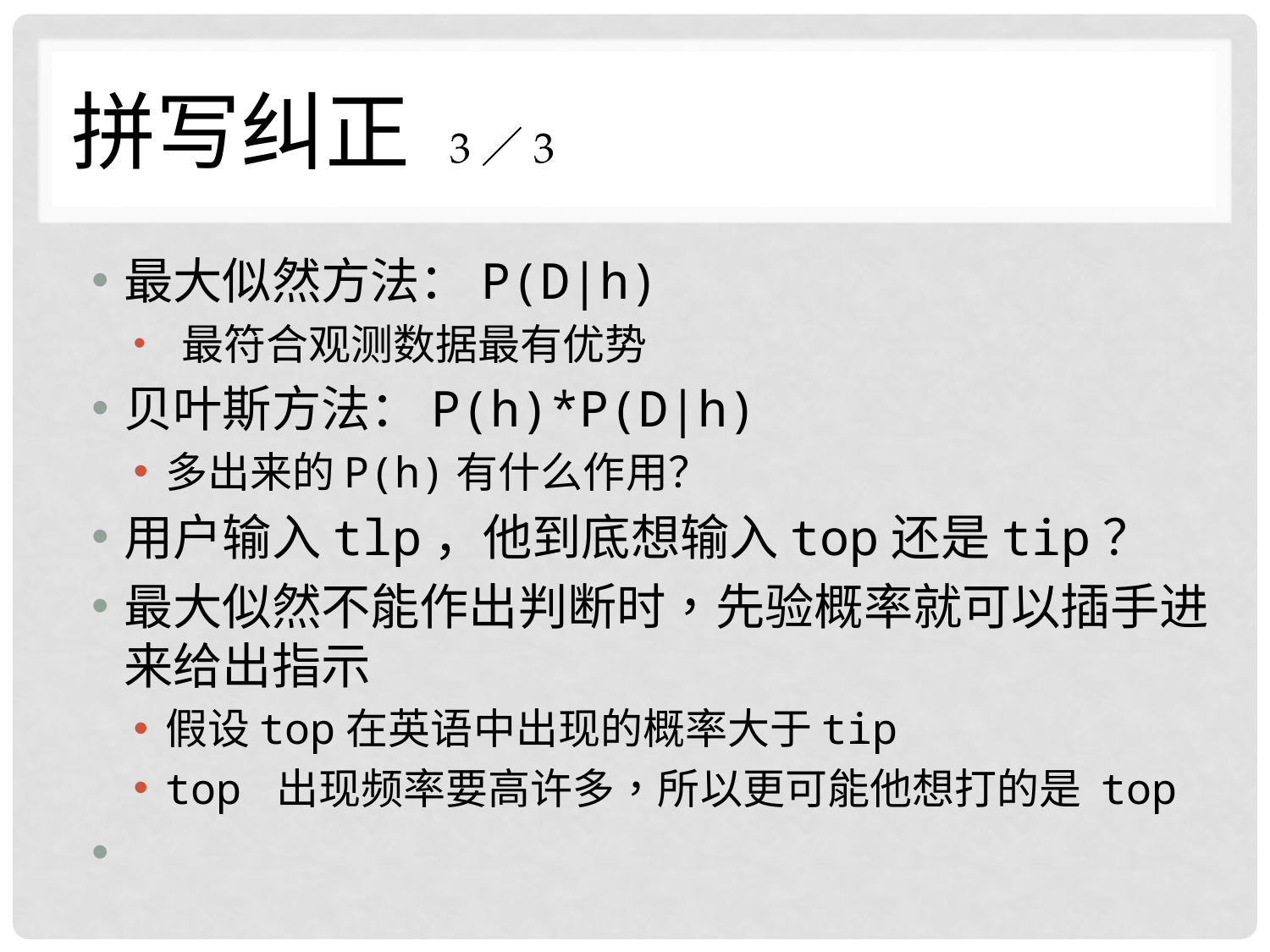

# 拼写纠正 3／3
最大似然方法：P(D|h)
 最符合观测数据最有优势
贝叶斯方法：P(h)*P(D|h)
多出来的P(h)有什么作用？
用户输入tlp，他到底想输入top还是tip？
最大似然不能作出判断时，先验概率就可以插手进来给出指示
假设top在英语中出现的概率大于tip
top 出现频率要高许多，所以更可能他想打的是 top